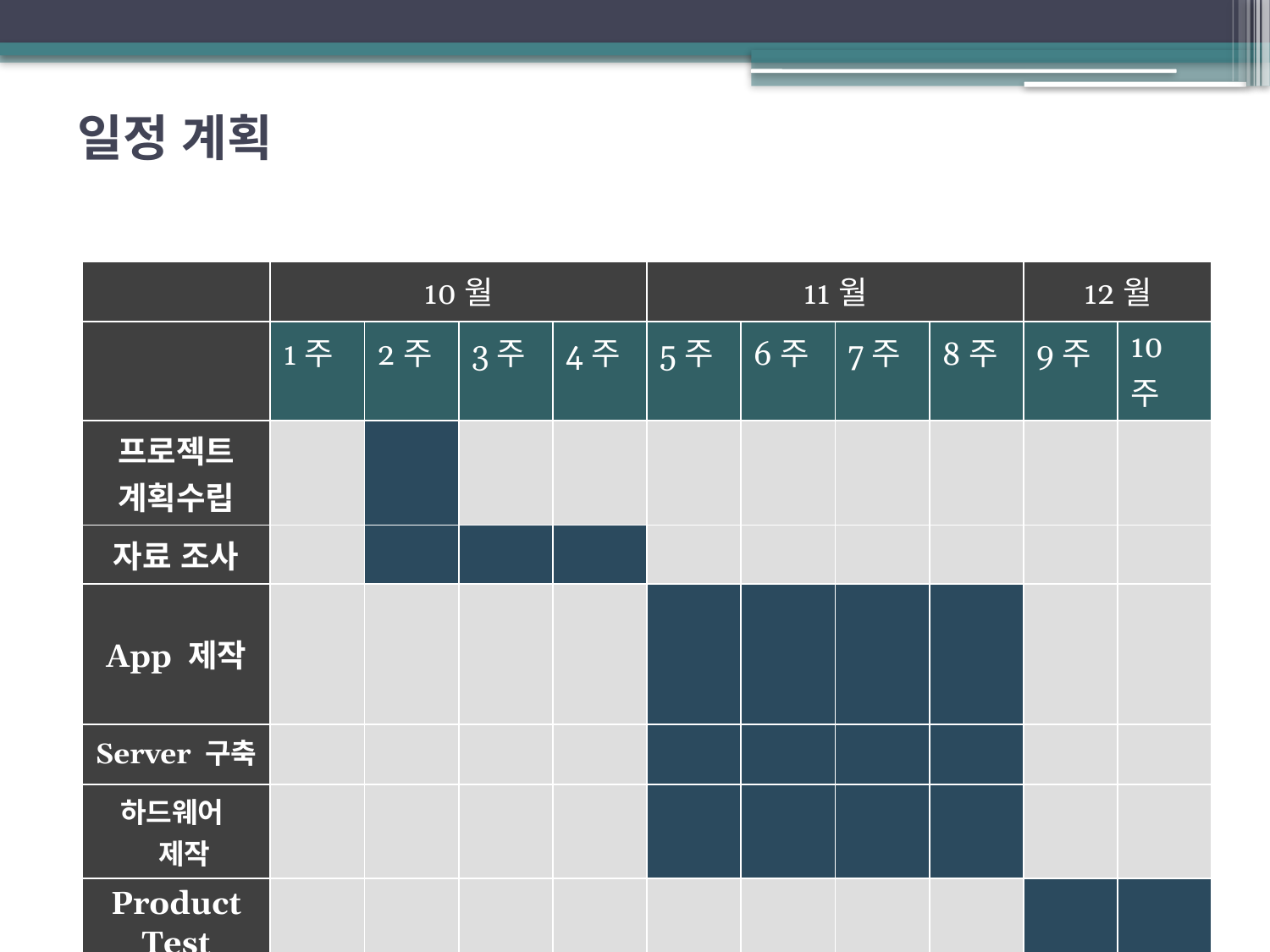

# 일정 계획

|  | 10월 |  |  |  | 11월 |  |  |  | 12월 |  |
| --- | --- | --- | --- | --- | --- | --- | --- | --- | --- | --- |
|  | 1주 | 2주 | 3주 | 4주 | 5주 | 6주 | 7주 | 8주 | 9주 | 10주 |
| 프로젝트 계획수립 |  |  |  |  |  |  |  |  |  |  |
| 자료 조사 |  |  |  |  |  |  |  |  |  |  |
| App 제작 |  |  |  |  |  |  |  |  |  |  |
| Server 구축 |  |  |  |  |  |  |  |  |  |  |
| 하드웨어 제작 |  |  |  |  |  |  |  |  |  |  |
| Product Test |  |  |  |  |  |  |  |  |  |  |